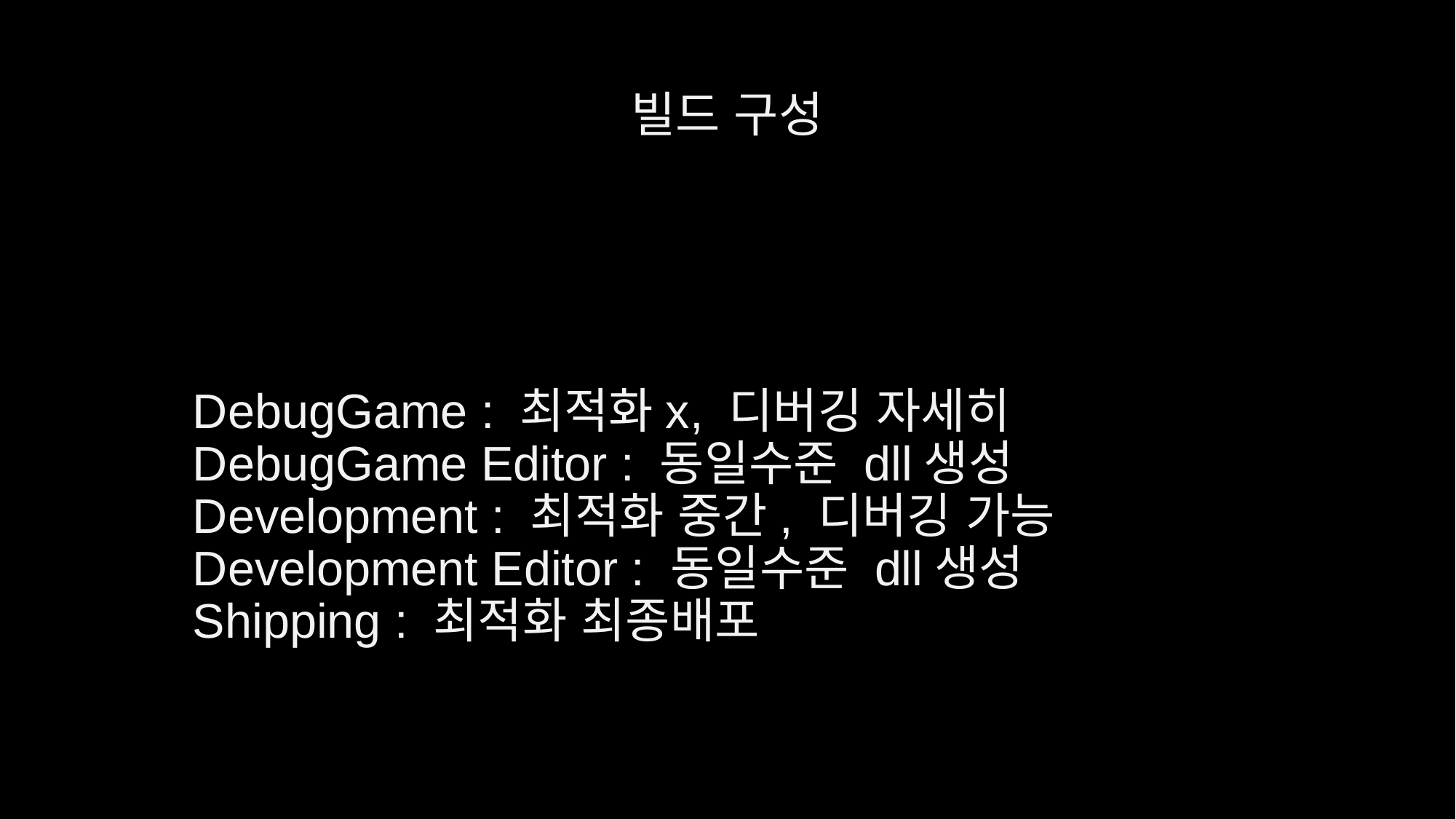

# 빌드 구성
DebugGame : 최적화x, 디버깅 자세히
DebugGame Editor : 동일수준 dll생성
Development : 최적화 중간, 디버깅 가능
Development Editor : 동일수준 dll생성
Shipping : 최적화 최종배포